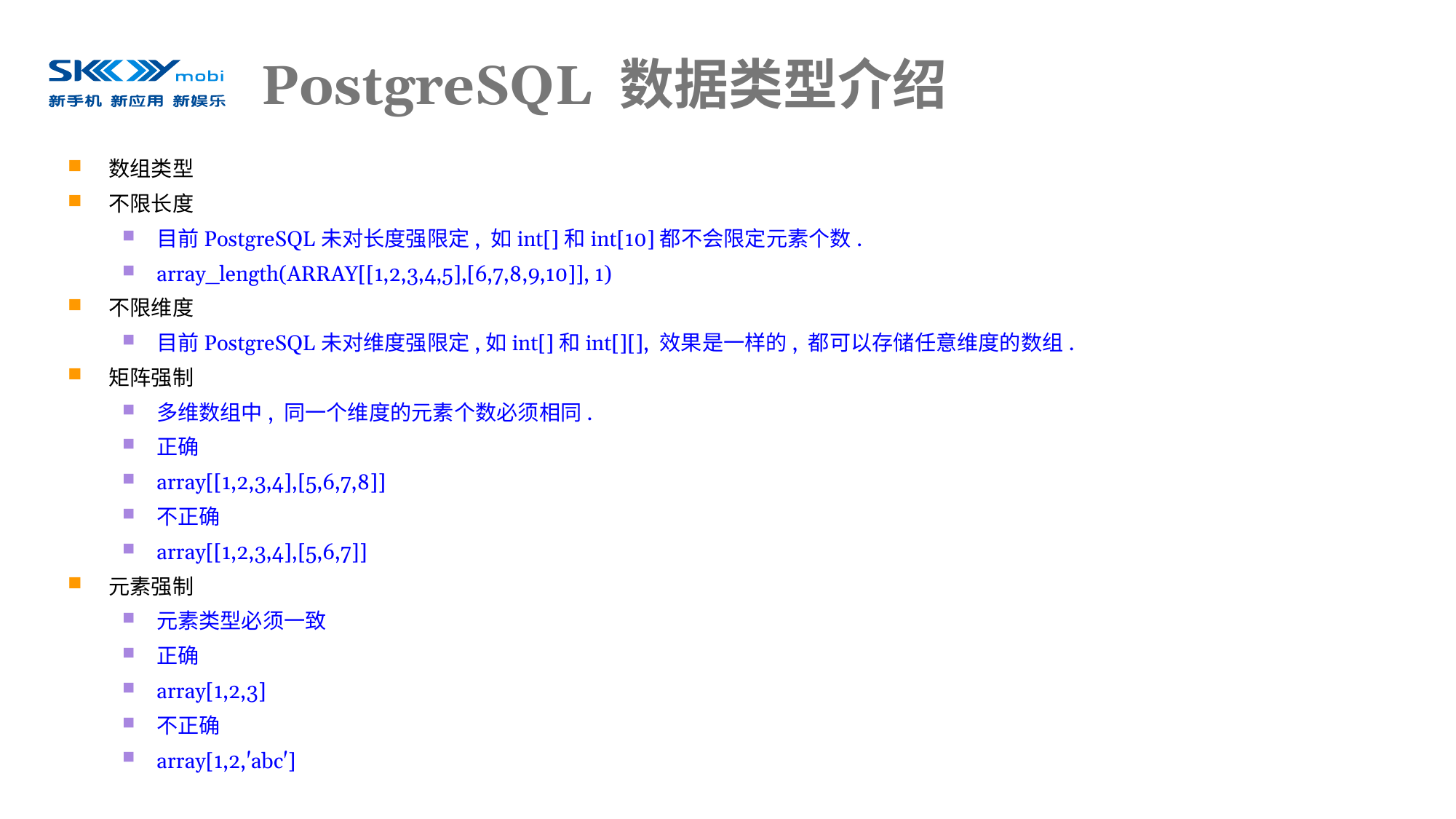

# PostgreSQL 数据类型介绍
数组类型
不限长度
目前PostgreSQL未对长度强限定, 如int[]和int[10]都不会限定元素个数.
array_length(ARRAY[[1,2,3,4,5],[6,7,8,9,10]], 1)
不限维度
目前PostgreSQL未对维度强限定,如int[]和int[][], 效果是一样的, 都可以存储任意维度的数组.
矩阵强制
多维数组中, 同一个维度的元素个数必须相同.
正确
array[[1,2,3,4],[5,6,7,8]]
不正确
array[[1,2,3,4],[5,6,7]]
元素强制
元素类型必须一致
正确
array[1,2,3]
不正确
array[1,2,'abc']